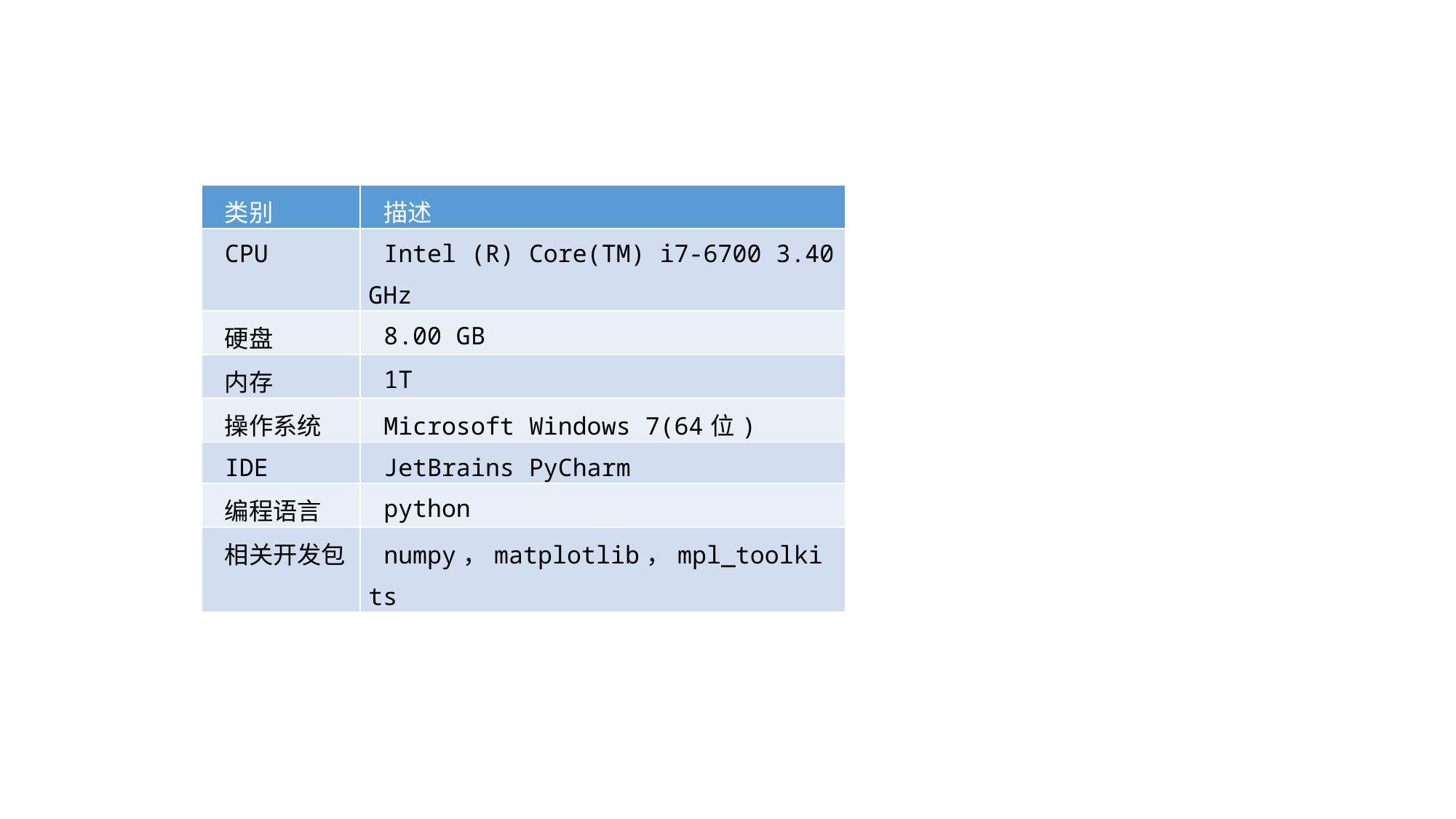

| 类别 | 描述 |
| --- | --- |
| CPU | Intel (R) Core(TM) i7-6700 3.40 GHz |
| 硬盘 | 8.00 GB |
| 内存 | 1T |
| 操作系统 | Microsoft Windows 7(64位) |
| IDE | JetBrains PyCharm |
| 编程语言 | python |
| 相关开发包 | numpy，matplotlib，mpl\_toolkits |